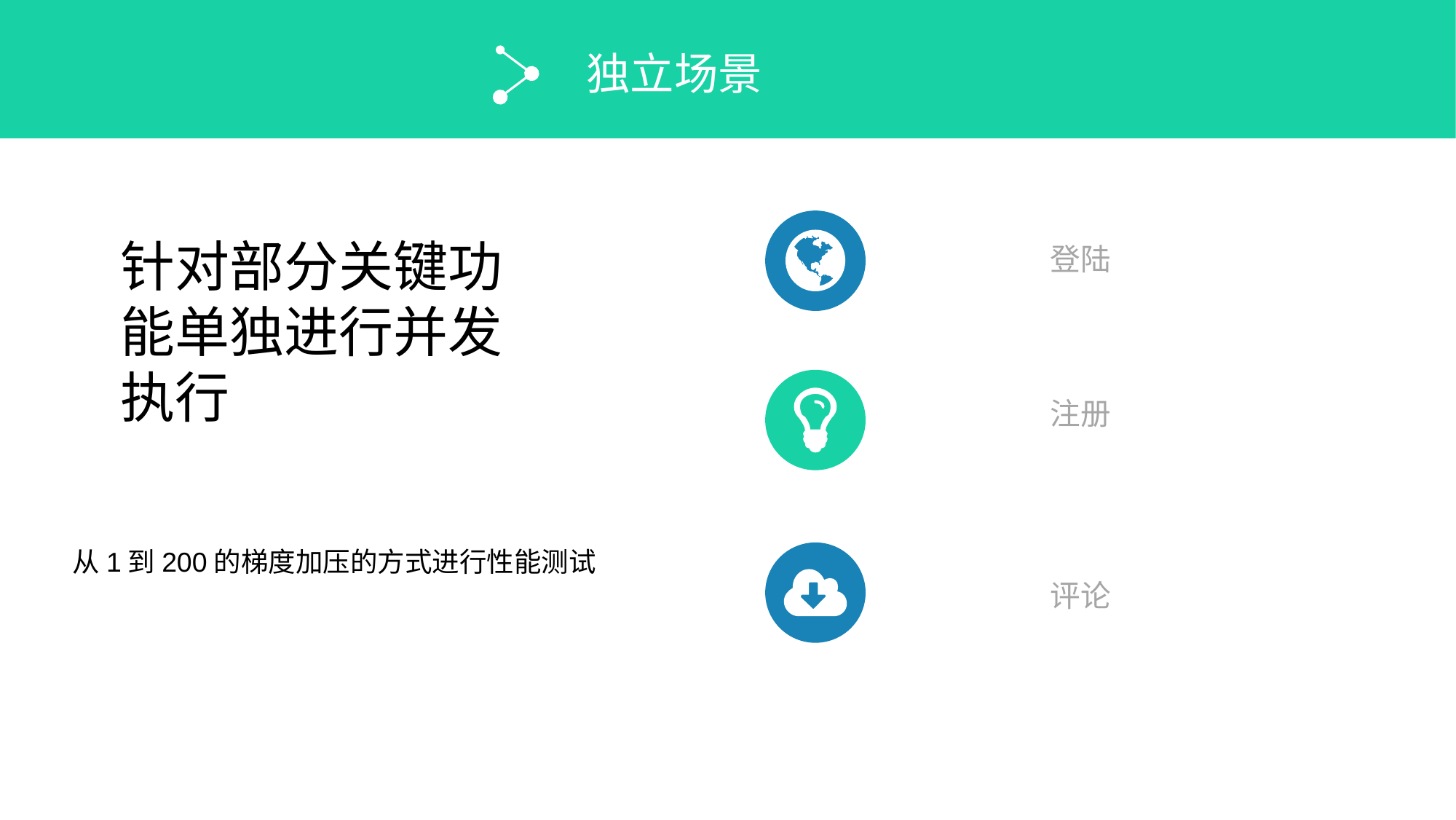

独立场景

针对部分关键功能单独进行并发执行
登陆

注册

从1到200的梯度加压的方式进行性能测试

评论